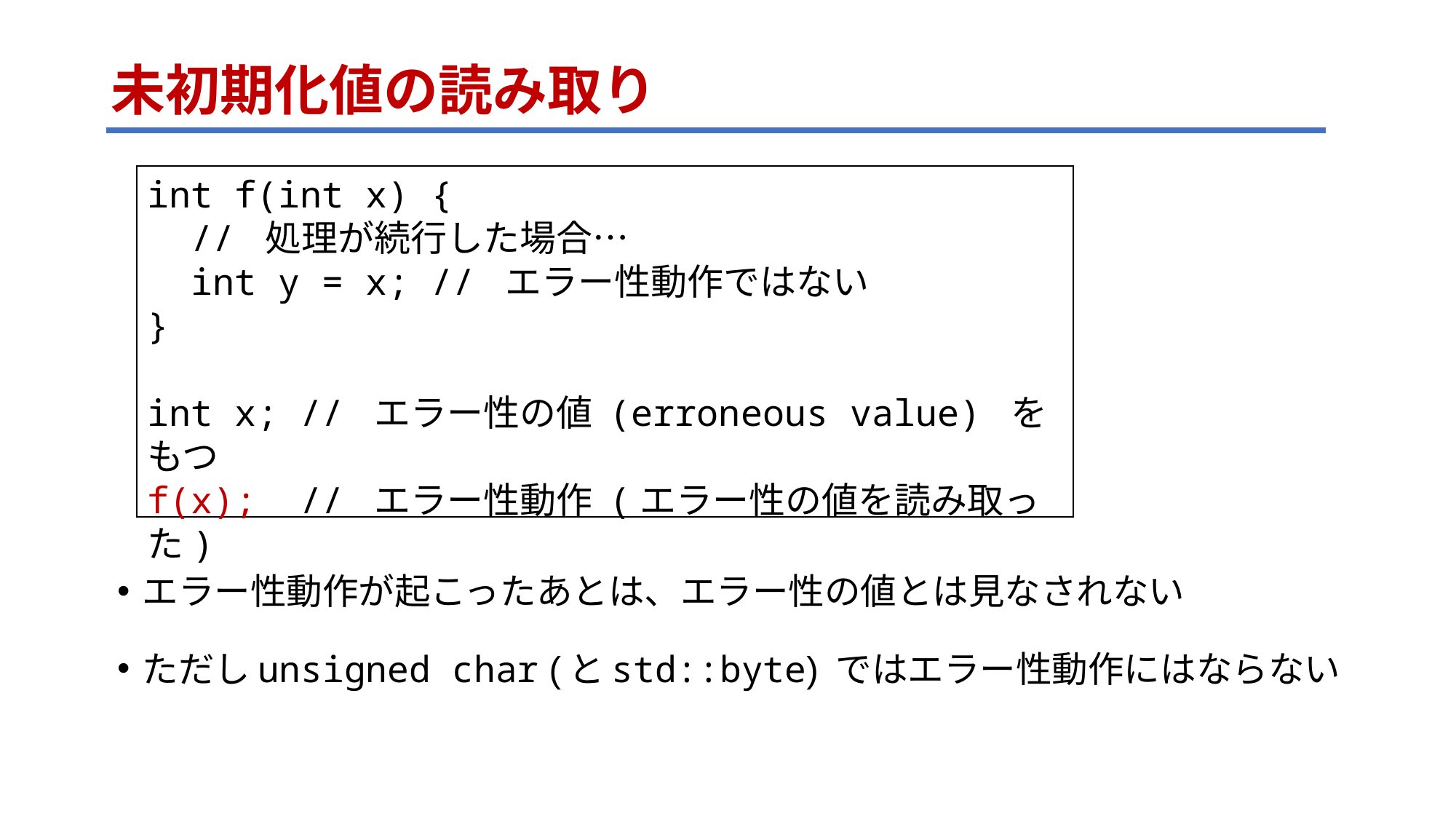

# 未初期化値の読み取り
int f(int x) {
  // 処理が続行した場合…
  int y = x; // エラー性動作ではない
}

int x; // エラー性の値 (erroneous value) をもつ
f(x);  // エラー性動作 (エラー性の値を読み取った)
エラー性動作が起こったあとは、エラー性の値とは見なされない
ただしunsigned char (とstd::byte) ではエラー性動作にはならない